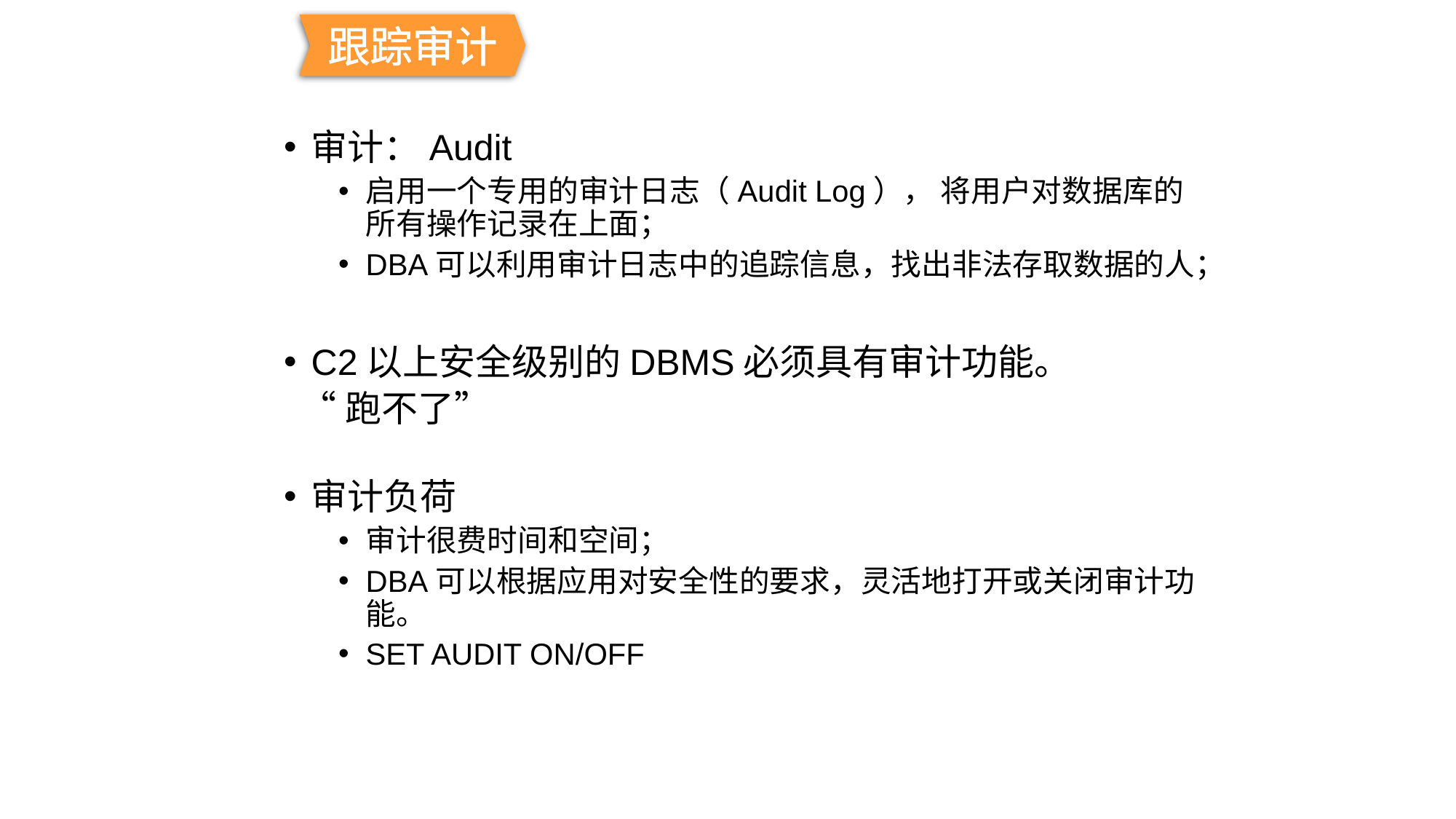

#
跟踪审计
审计：Audit
启用一个专用的审计日志（Audit Log）， 将用户对数据库的所有操作记录在上面；
DBA可以利用审计日志中的追踪信息，找出非法存取数据的人；

C2以上安全级别的DBMS必须具有审计功能。
  “跑不了”

审计负荷
审计很费时间和空间；
DBA可以根据应用对安全性的要求，灵活地打开或关闭审计功能。
SET AUDIT ON/OFF